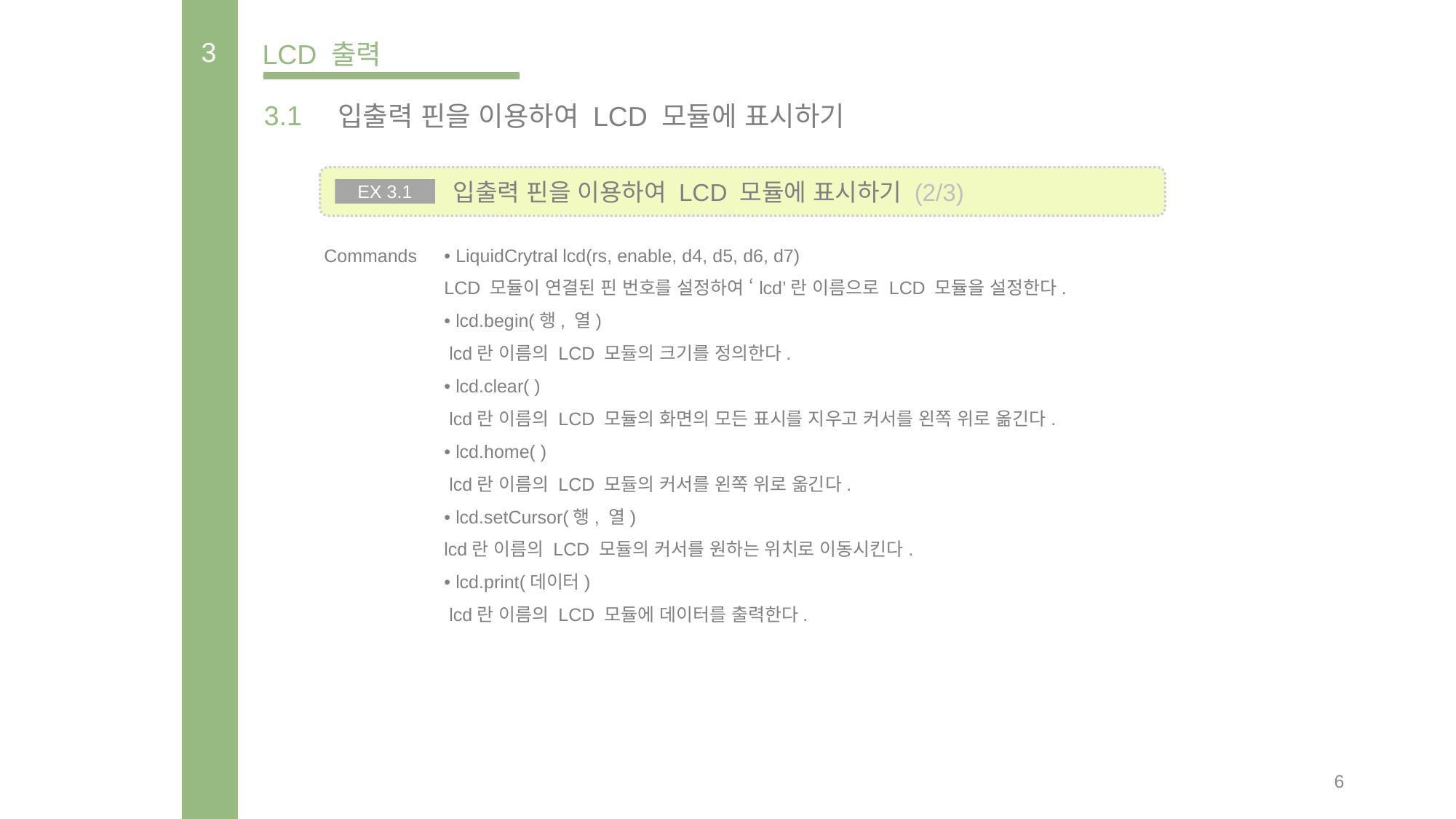

3
LCD 출력
3.1
입출력 핀을 이용하여 LCD 모듈에 표시하기
                 입출력 핀을 이용하여 LCD 모듈에 표시하기 (2/3)
EX 3.1
Commands
• LiquidCrytral lcd(rs, enable, d4, d5, d6, d7)
LCD 모듈이 연결된 핀 번호를 설정하여 ‘lcd’란 이름으로 LCD 모듈을 설정한다.
• lcd.begin(행, 열)
 lcd란 이름의 LCD 모듈의 크기를 정의한다.
• lcd.clear( )
 lcd란 이름의 LCD 모듈의 화면의 모든 표시를 지우고 커서를 왼쪽 위로 옮긴다.
• lcd.home( )
 lcd란 이름의 LCD 모듈의 커서를 왼쪽 위로 옮긴다.
• lcd.setCursor(행, 열)
lcd란 이름의 LCD 모듈의 커서를 원하는 위치로 이동시킨다.
• lcd.print(데이터)
 lcd란 이름의 LCD 모듈에 데이터를 출력한다.
6